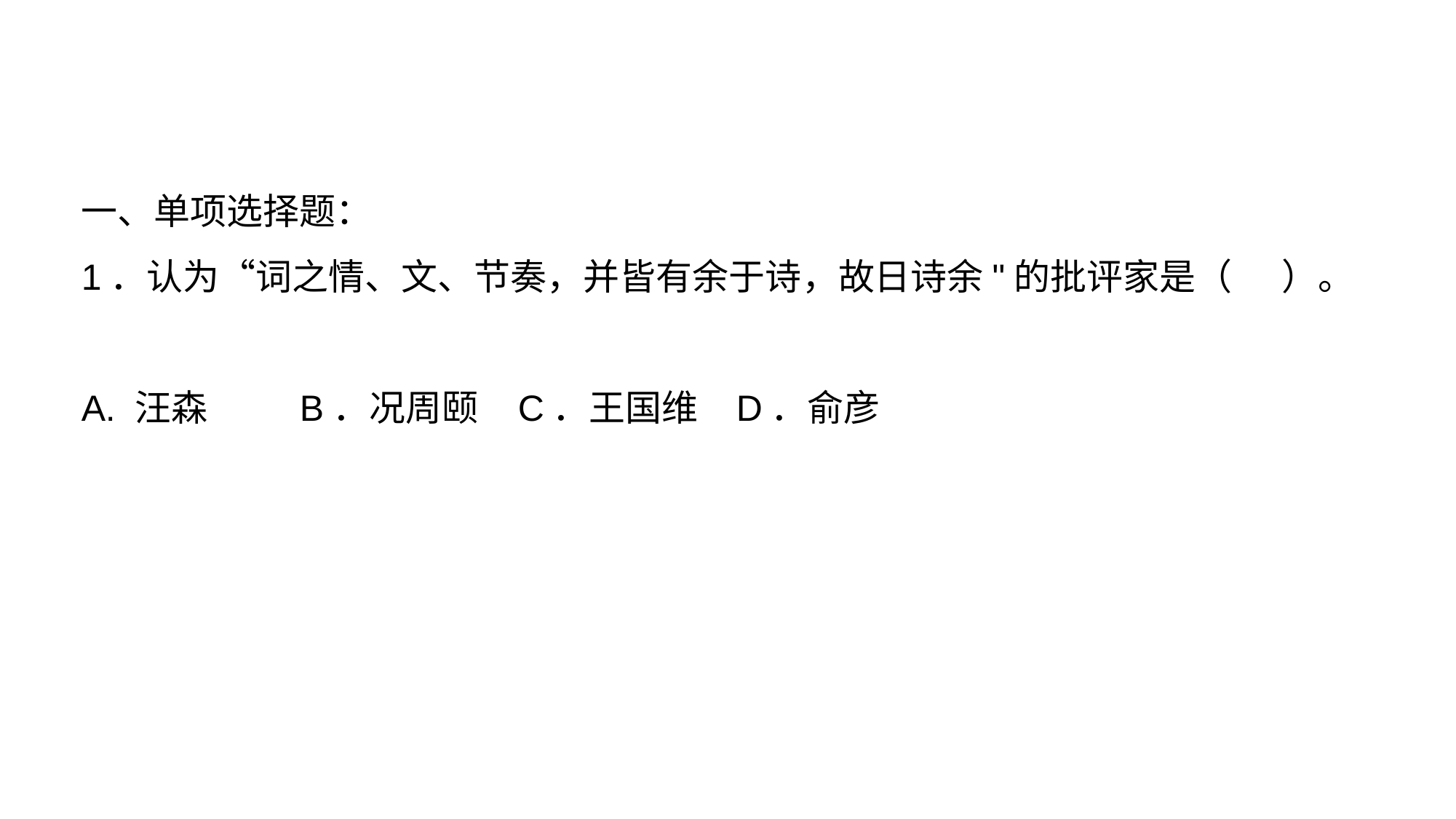

一、单项选择题：
1．认为“词之情、文、节奏，并皆有余于诗，故日诗余"的批评家是（	）。

A. 汪森	B．况周颐	C．王国维	D．俞彦